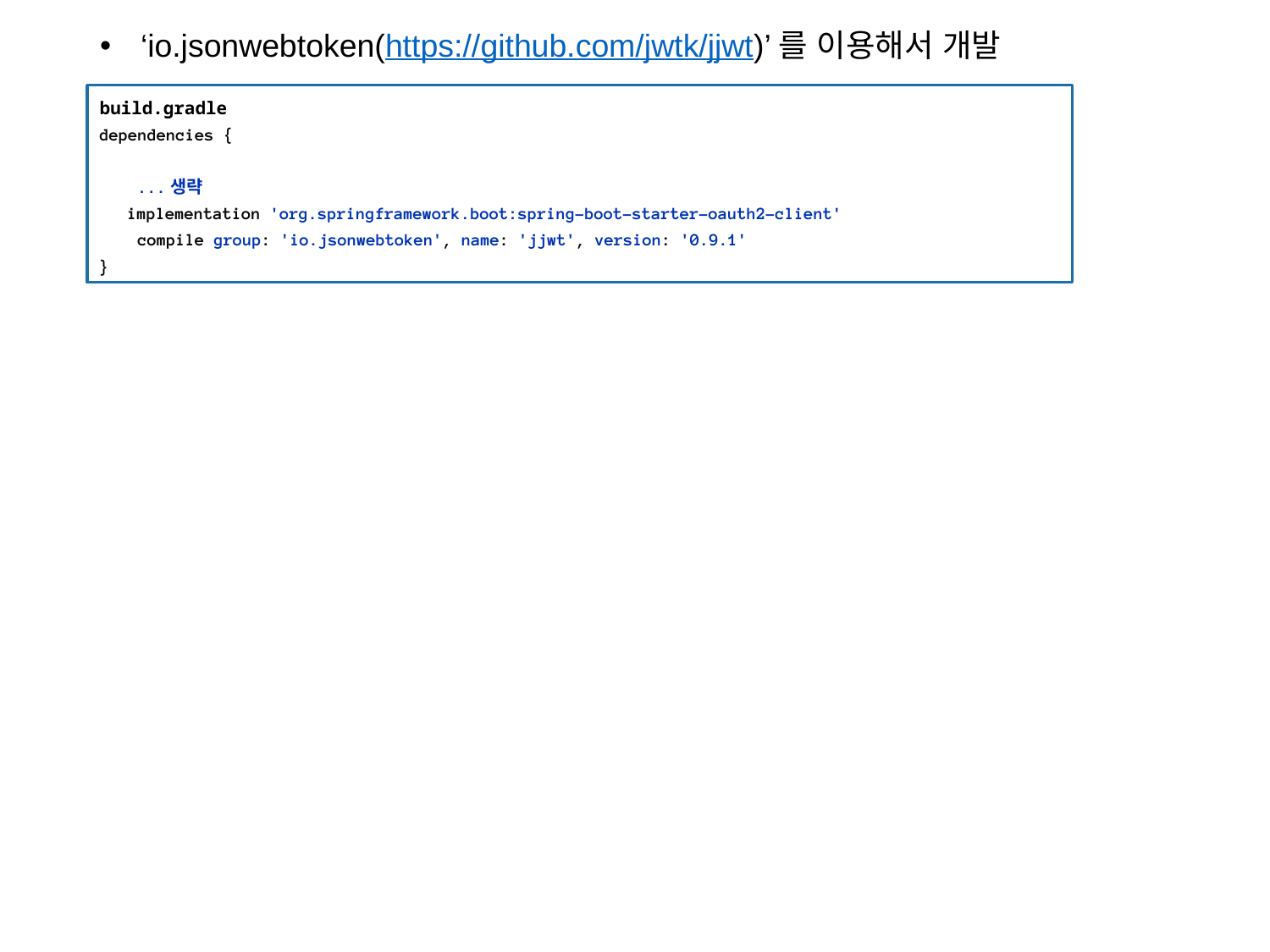

‘io.jsonwebtoken(https://github.com/jwtk/jjwt)’를 이용해서 개발
build.gradle
dependencies {
    ...생략
implementation 'org.springframework.boot:spring-boot-starter-oauth2-client'
    compile group: 'io.jsonwebtoken', name: 'jjwt', version: '0.9.1'
}